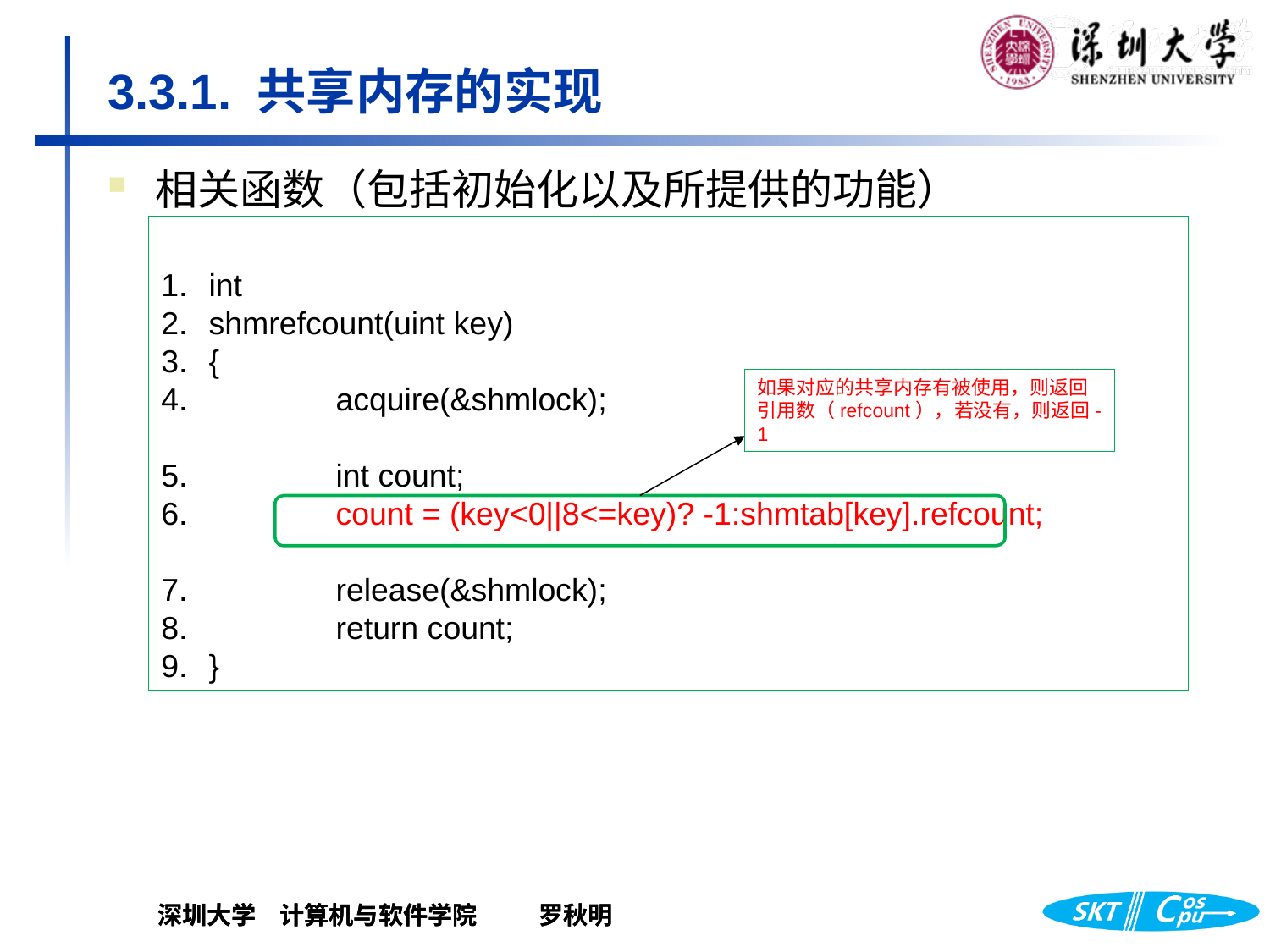

# 3.3.1. 共享内存的实现
相关函数（包括初始化以及所提供的功能）
初始化：sharrmeminit()
将共享内存映射到进程空间：shmgetat()-还有子函数
解除共享内存区的映射：shmrelease()
新增系统调用：shmrefcount()

int
shmrefcount(uint key)
{
 	acquire(&shmlock);

 	int count;
 	count = (key<0||8<=key)? -1:shmtab[key].refcount;

 	release(&shmlock);
 	return count;
}
如果对应的共享内存有被使用，则返回引用数（refcount），若没有，则返回-1